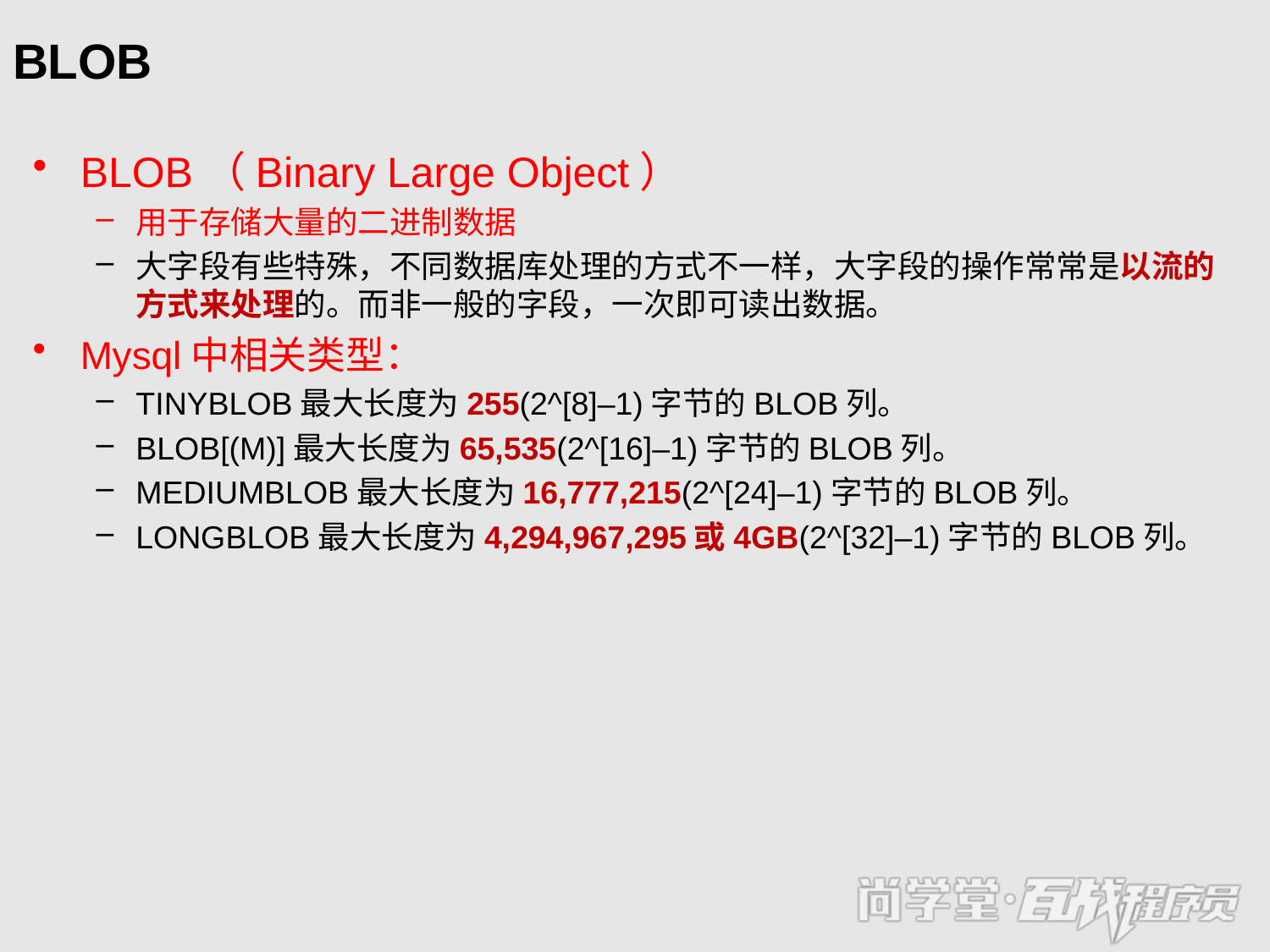

# BLOB
BLOB（Binary Large Object）
用于存储大量的二进制数据
大字段有些特殊，不同数据库处理的方式不一样，大字段的操作常常是以流的方式来处理的。而非一般的字段，一次即可读出数据。
Mysql中相关类型：
TINYBLOB最大长度为255(2^[8]–1)字节的BLOB列。
BLOB[(M)]最大长度为65,535(2^[16]–1)字节的BLOB列。
MEDIUMBLOB最大长度为16,777,215(2^[24]–1)字节的BLOB列。
LONGBLOB最大长度为4,294,967,295或4GB(2^[32]–1)字节的BLOB列。